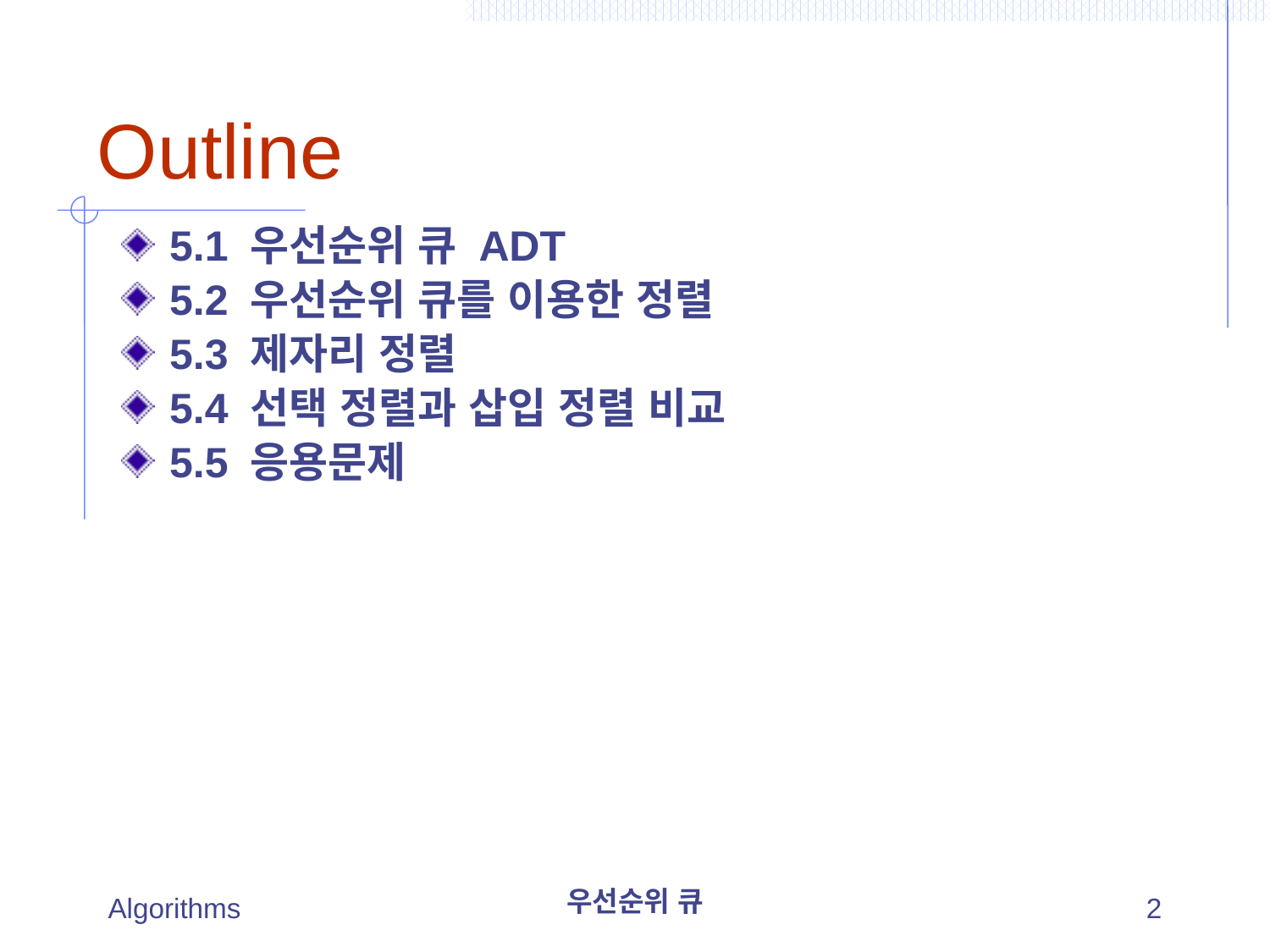

# Outline
5.1 우선순위 큐 ADT
5.2 우선순위 큐를 이용한 정렬
5.3 제자리 정렬
5.4 선택 정렬과 삽입 정렬 비교
5.5 응용문제
Algorithms
우선순위 큐
2